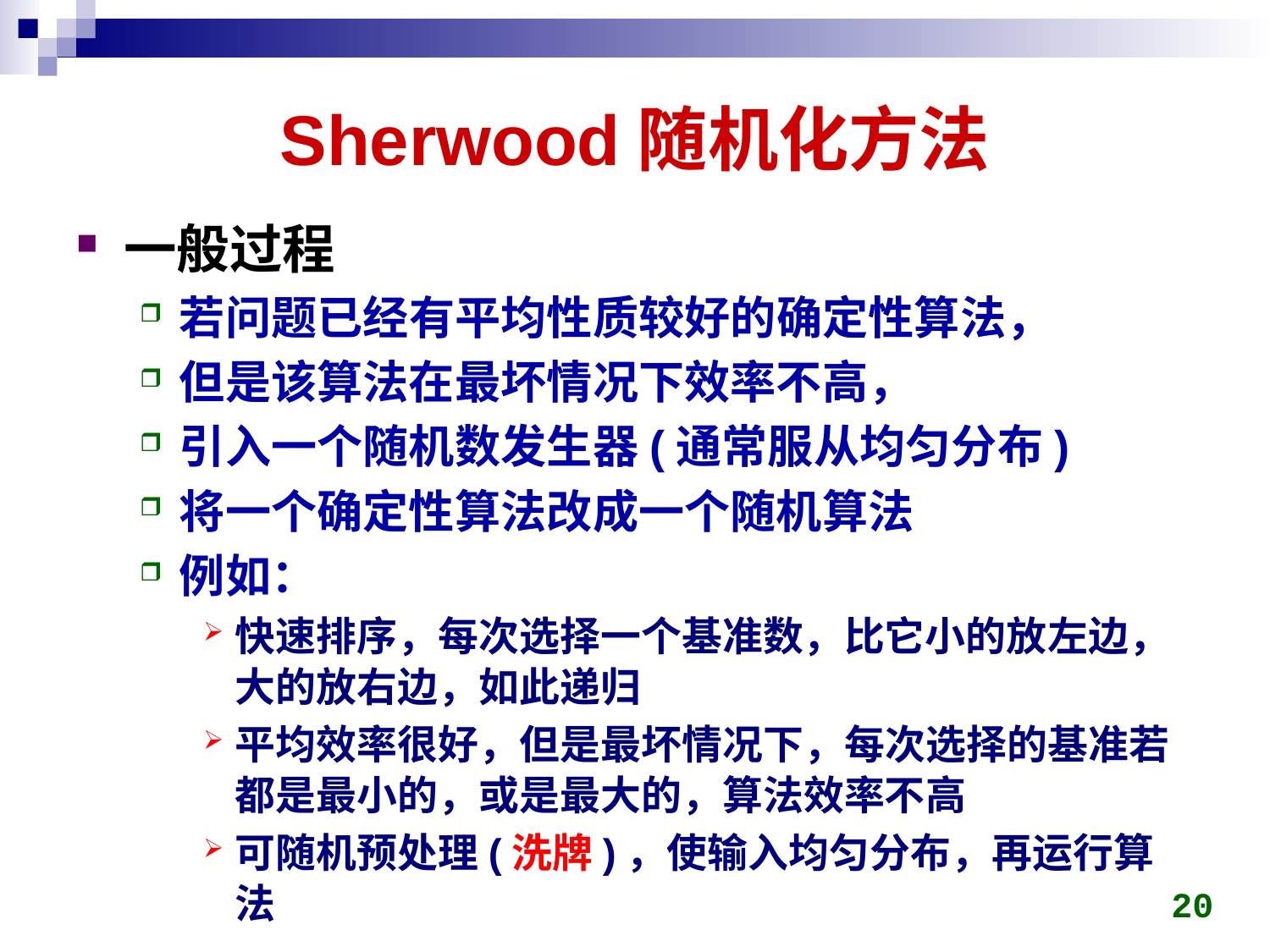

# Sherwood随机化方法
一般过程
若问题已经有平均性质较好的确定性算法，
但是该算法在最坏情况下效率不高，
引入一个随机数发生器(通常服从均匀分布)
将一个确定性算法改成一个随机算法
例如：
快速排序，每次选择一个基准数，比它小的放左边，大的放右边，如此递归
平均效率很好，但是最坏情况下，每次选择的基准若都是最小的，或是最大的，算法效率不高
可随机预处理(洗牌)，使输入均匀分布，再运行算法
20